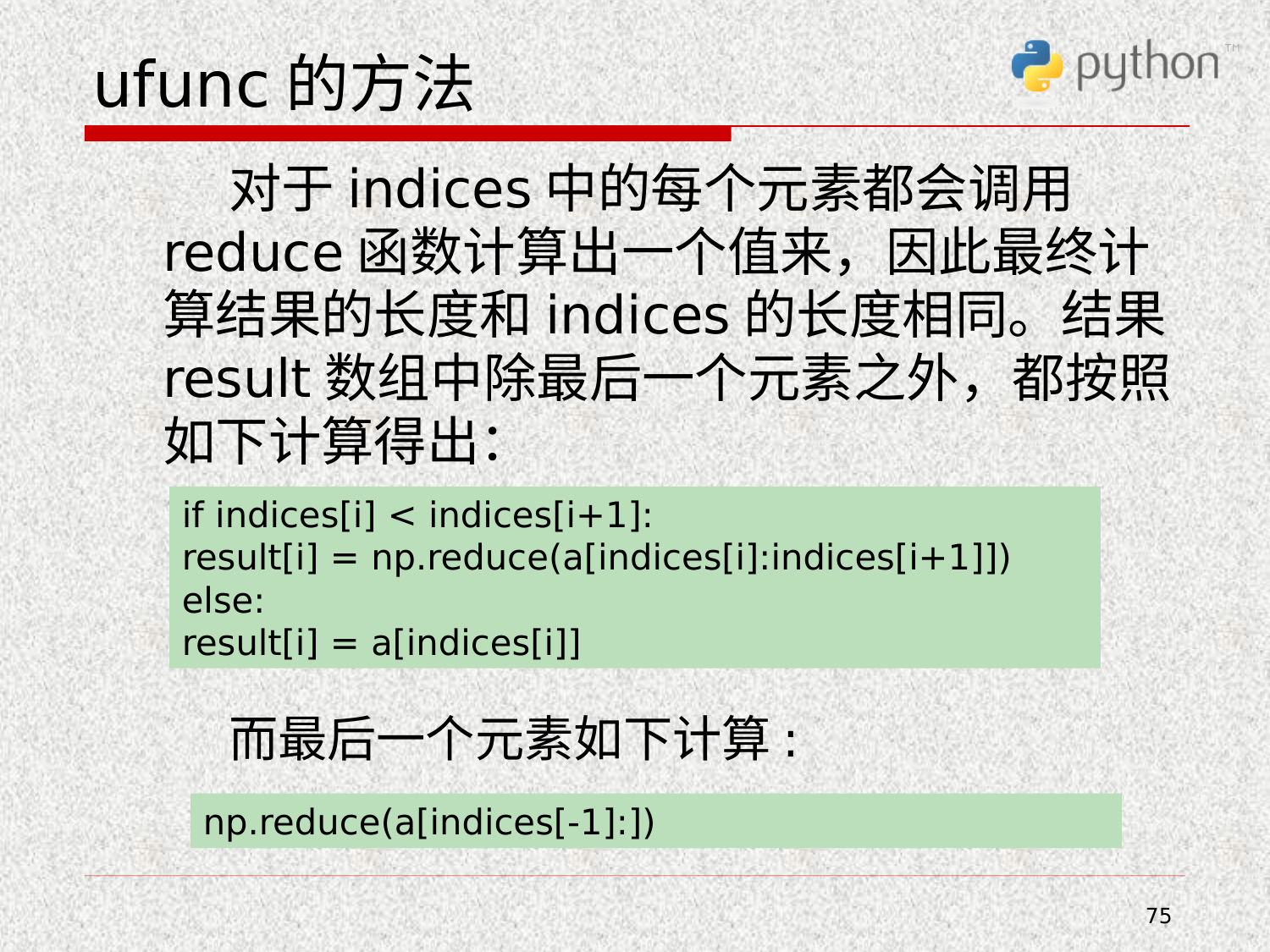

# ufunc的方法
          对于indices中的每个元素都会调用reduce函数计算出一个值来，因此最终计算结果的长度和indices的长度相同。结果result数组中除最后一个元素之外，都按照如下计算得出：

          而最后一个元素如下计算:
if indices[i] < indices[i+1]:
result[i] = np.reduce(a[indices[i]:indices[i+1]])
else:
result[i] = a[indices[i]]
np.reduce(a[indices[-1]:])
75